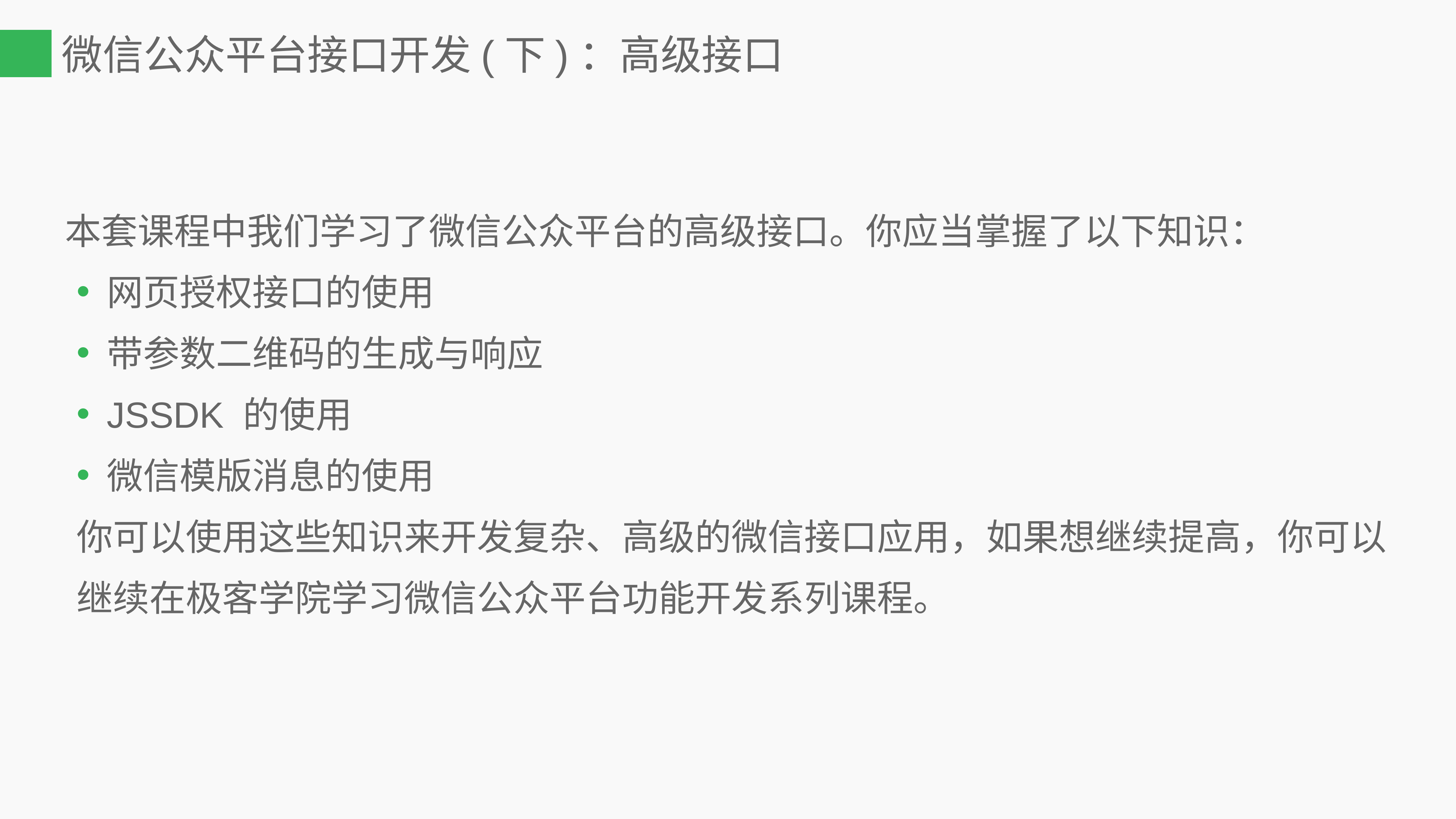

# 微信公众平台接口开发(下)：高级接口
本套课程中我们学习了微信公众平台的高级接口。你应当掌握了以下知识：
网页授权接口的使用
带参数二维码的生成与响应
JSSDK 的使用
微信模版消息的使用
你可以使用这些知识来开发复杂、高级的微信接口应用，如果想继续提高，你可以继续在极客学院学习微信公众平台功能开发系列课程。